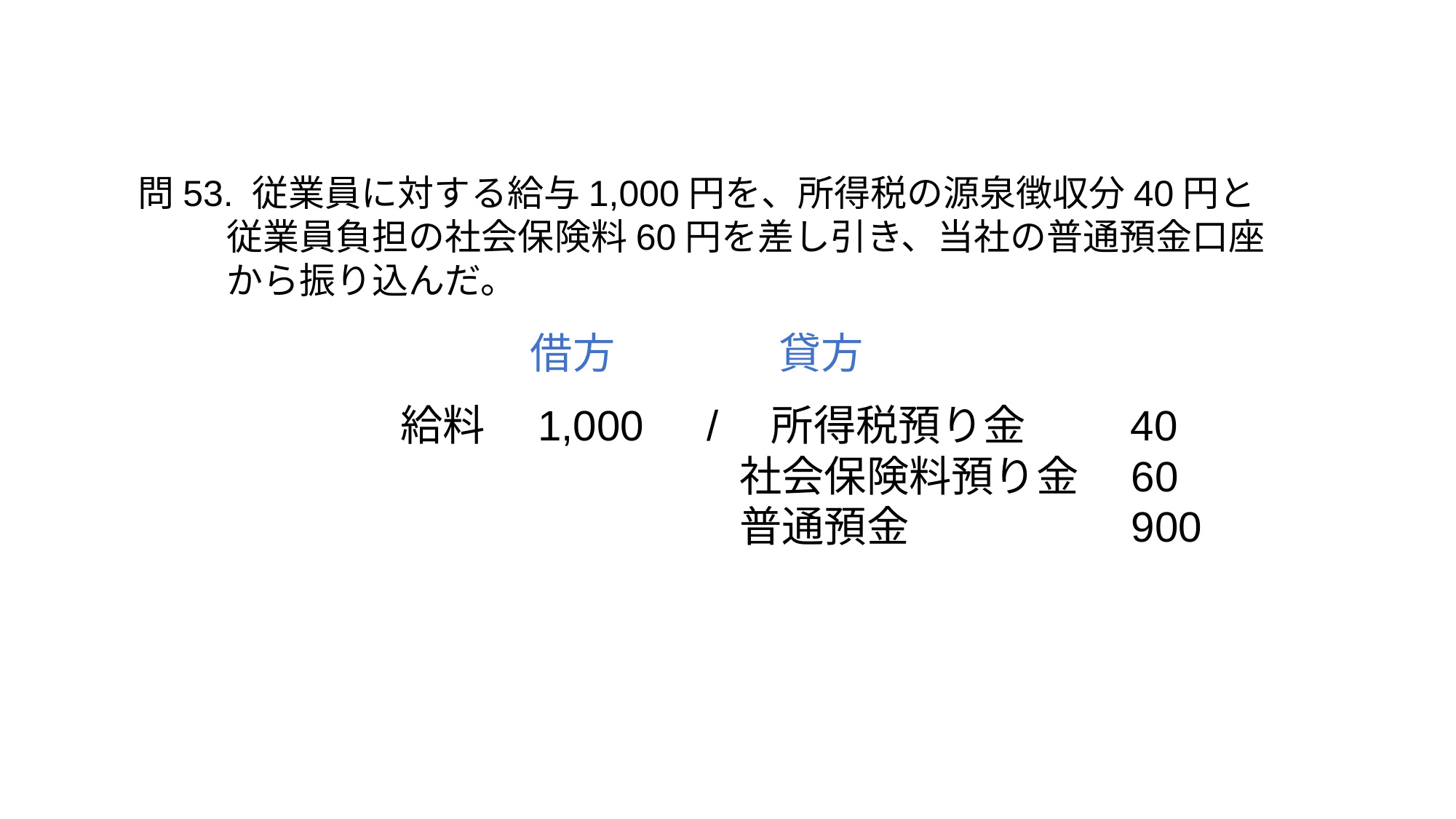

問53. 従業員に対する給与1,000円を、所得税の源泉徴収分40円と
　　  従業員負担の社会保険料60円を差し引き、当社の普通預金口座
　　  から振り込んだ。
借方
貸方
給料　1,000　/　所得税預り金          40
　　　　　　　　社会保険料預り金　60
　　　　　　　　普通預金　　　　　900